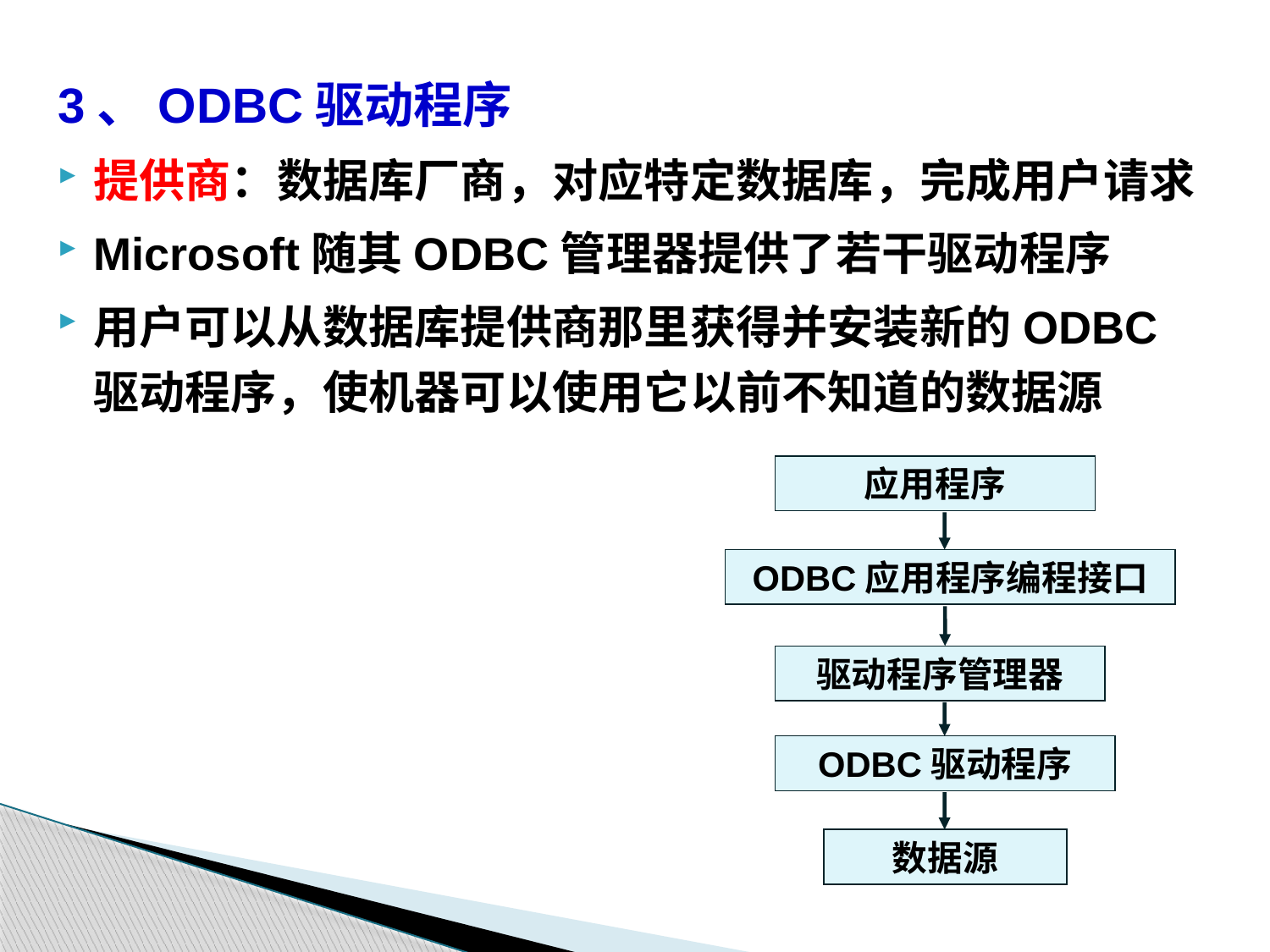

3、ODBC驱动程序
提供商：数据库厂商，对应特定数据库，完成用户请求
Microsoft随其ODBC管理器提供了若干驱动程序
用户可以从数据库提供商那里获得并安装新的ODBC 驱动程序，使机器可以使用它以前不知道的数据源
应用程序

ODBC应用程序编程接口

驱动程序管理器

ODBC驱动程序

数据源